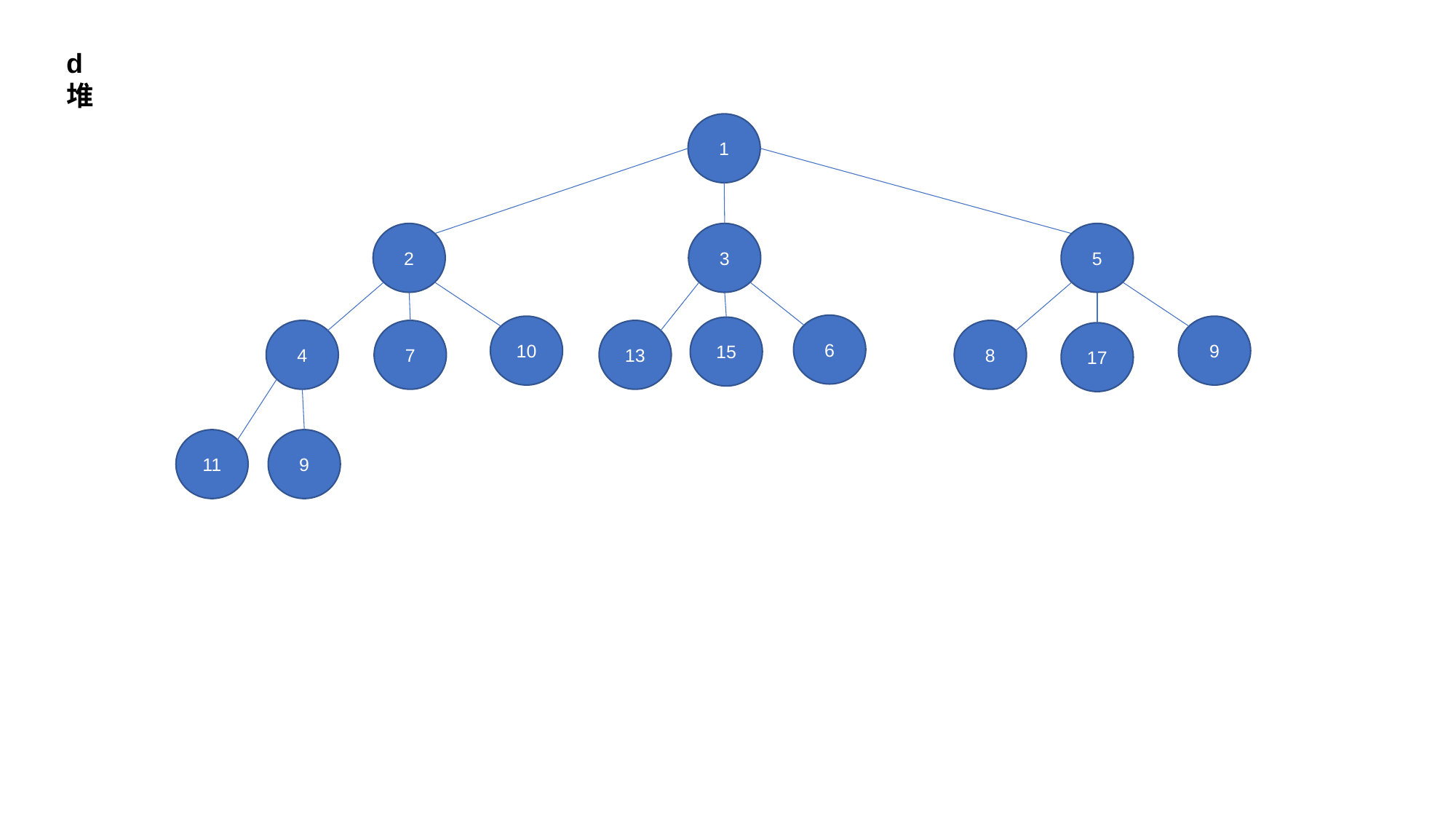

d堆
1
2
3
5
6
10
9
15
4
7
13
8
17
11
9